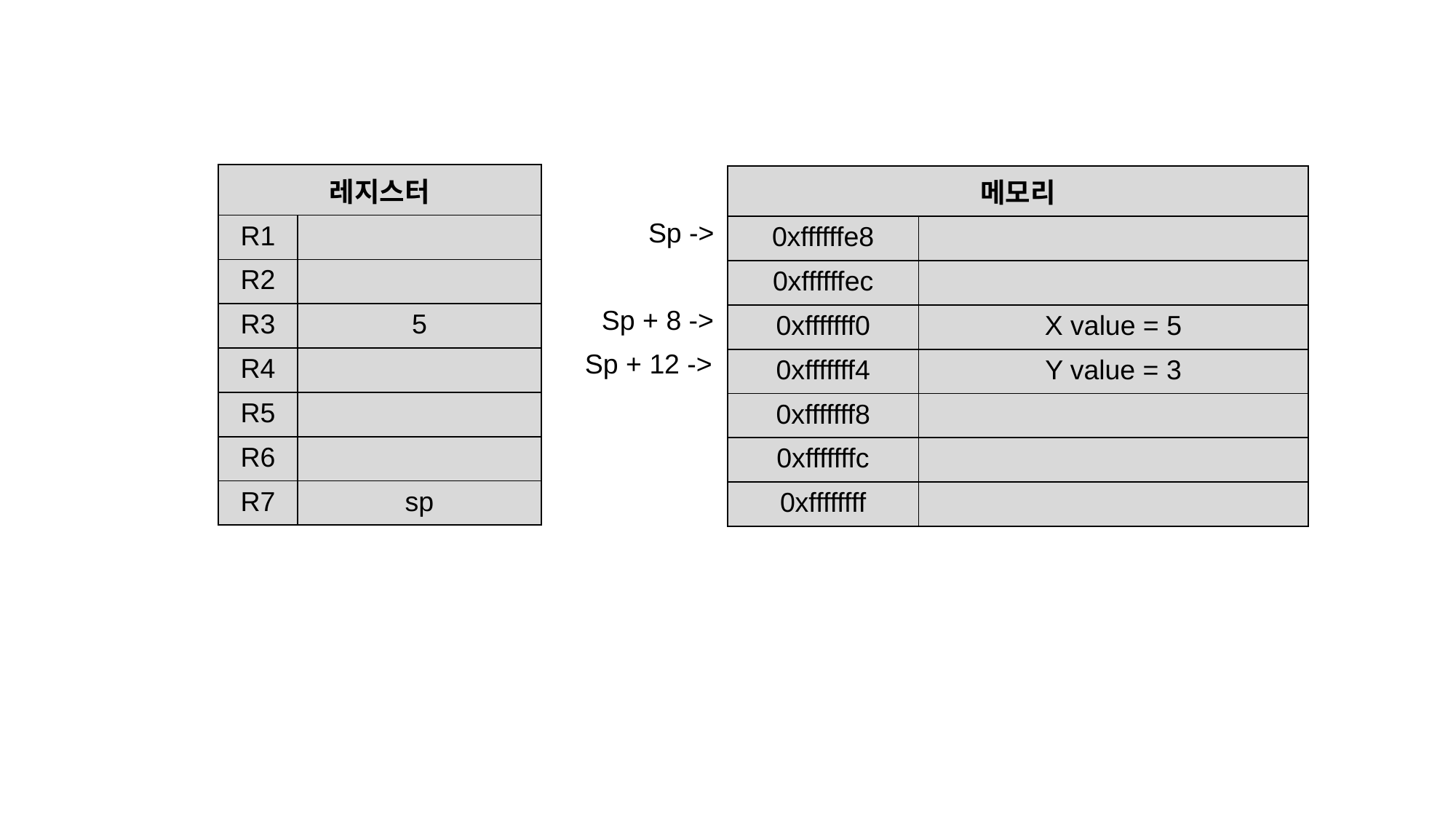

| 레지스터 |  |
| --- | --- |
| R1 |  |
| R2 |  |
| R3 | 5 |
| R4 |  |
| R5 |  |
| R6 |  |
| R7 | sp |
| 메모리 |  |
| --- | --- |
| 0xffffffe8 |  |
| 0xffffffec |  |
| 0xfffffff0 | X value = 5 |
| 0xfffffff4 | Y value = 3 |
| 0xfffffff8 |  |
| 0xfffffffc |  |
| 0xffffffff |  |
Sp ->
Sp + 8 ->
Sp + 12 ->